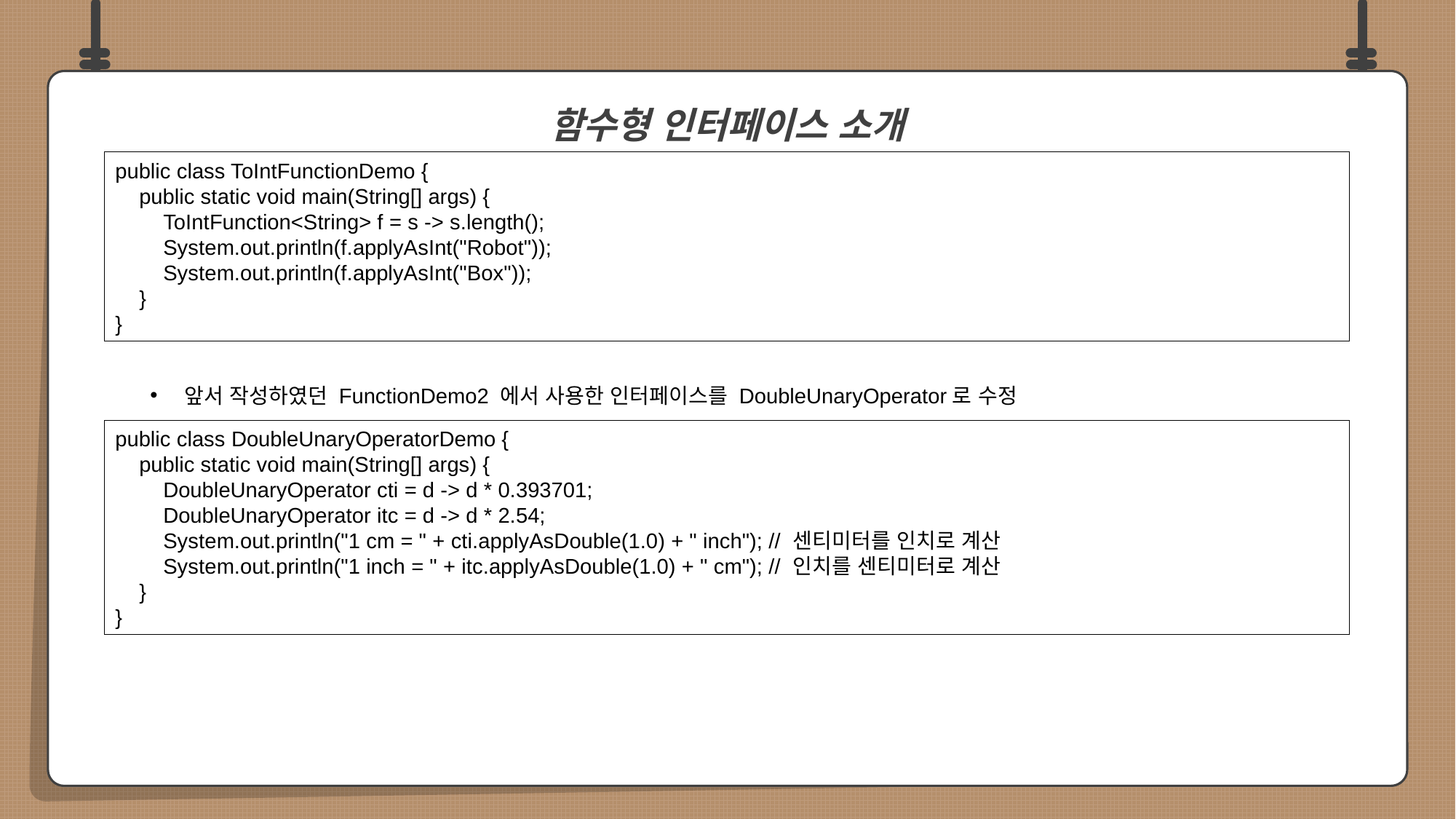

앞서 작성하였던 FunctionDemo2 에서 사용한 인터페이스를 DoubleUnaryOperator로 수정

함수형 인터페이스 소개

public class ToIntFunctionDemo {
    public static void main(String[] args) {
        ToIntFunction<String> f = s -> s.length();
        System.out.println(f.applyAsInt("Robot"));
        System.out.println(f.applyAsInt("Box"));
    }
}
public class DoubleUnaryOperatorDemo {
    public static void main(String[] args) {
        DoubleUnaryOperator cti = d -> d * 0.393701;
        DoubleUnaryOperator itc = d -> d * 2.54;
        System.out.println("1 cm = " + cti.applyAsDouble(1.0) + " inch"); // 센티미터를 인치로 계산
        System.out.println("1 inch = " + itc.applyAsDouble(1.0) + " cm"); // 인치를 센티미터로 계산
    }
}